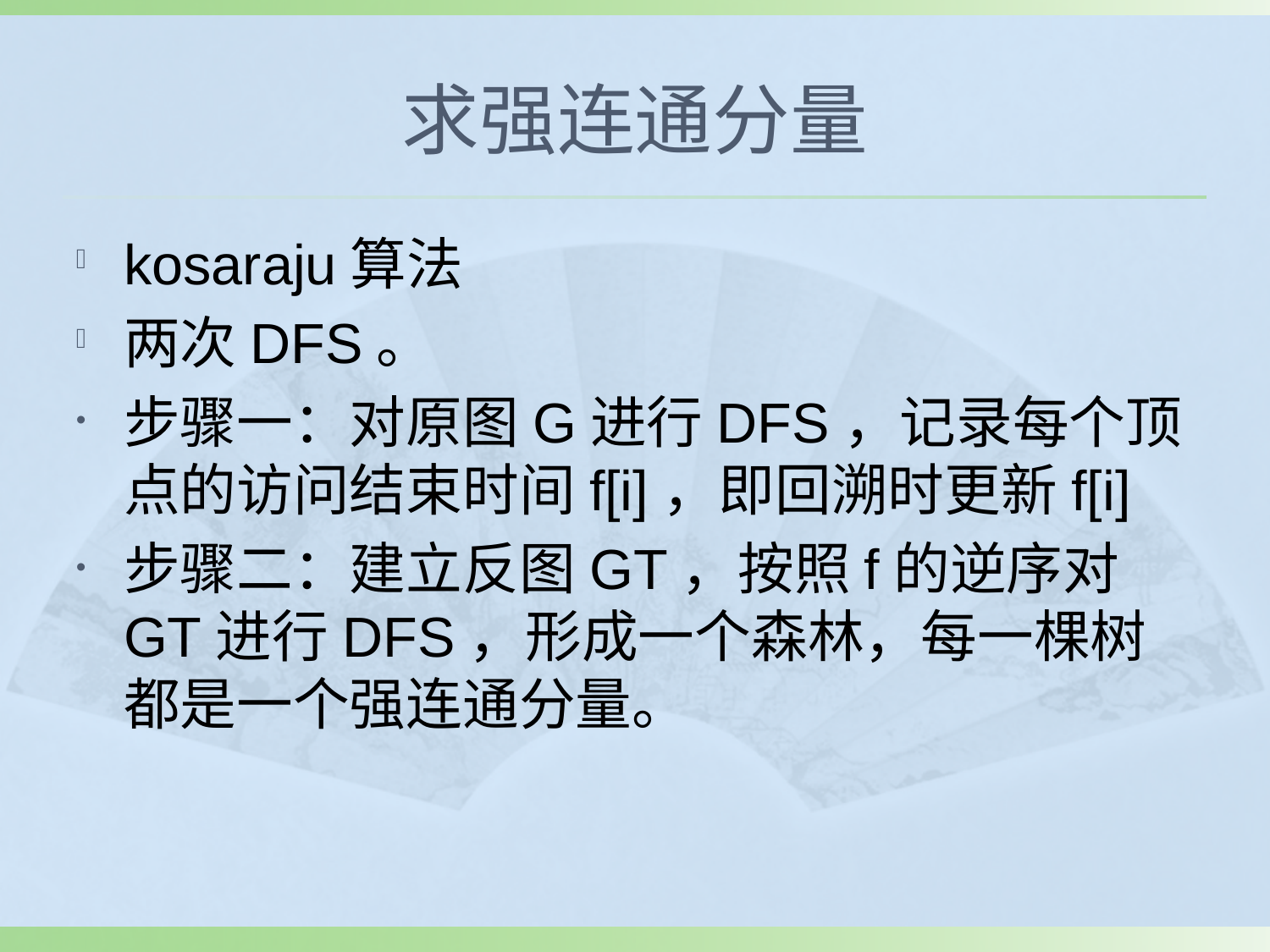

# 求强连通分量
kosaraju算法
两次DFS。
步骤一：对原图G进行DFS，记录每个顶点的访问结束时间f[i]，即回溯时更新f[i]
步骤二：建立反图GT，按照f的逆序对GT进行DFS，形成一个森林，每一棵树都是一个强连通分量。